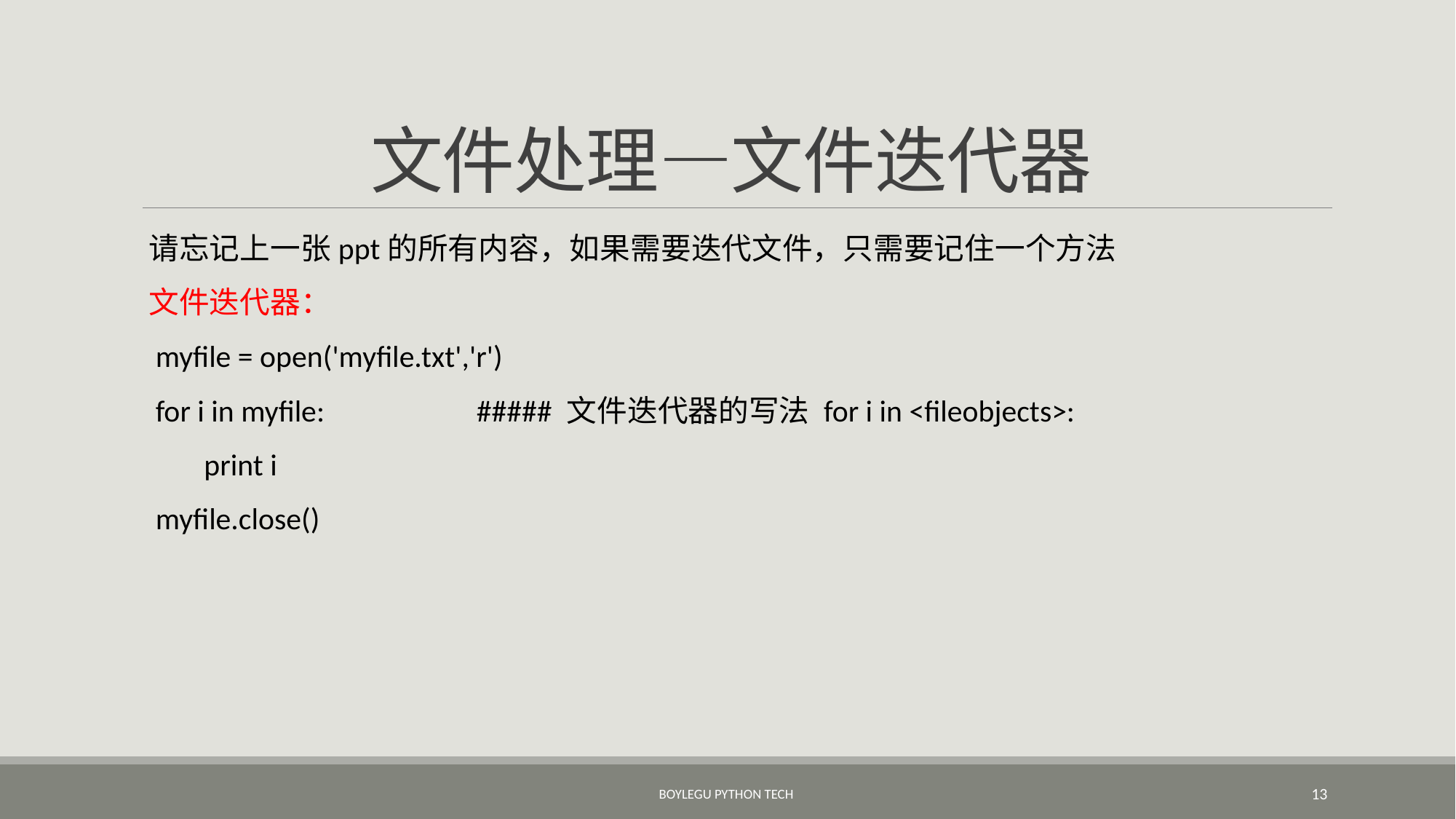

# 文件处理—文件迭代器
请忘记上一张ppt的所有内容，如果需要迭代文件，只需要记住一个方法
文件迭代器：
 myfile = open('myfile.txt','r')
 for i in myfile:                      ##### 文件迭代器的写法 for i in <fileobjects>:
        print i
 myfile.close()

BoyleGu Python Tech
13